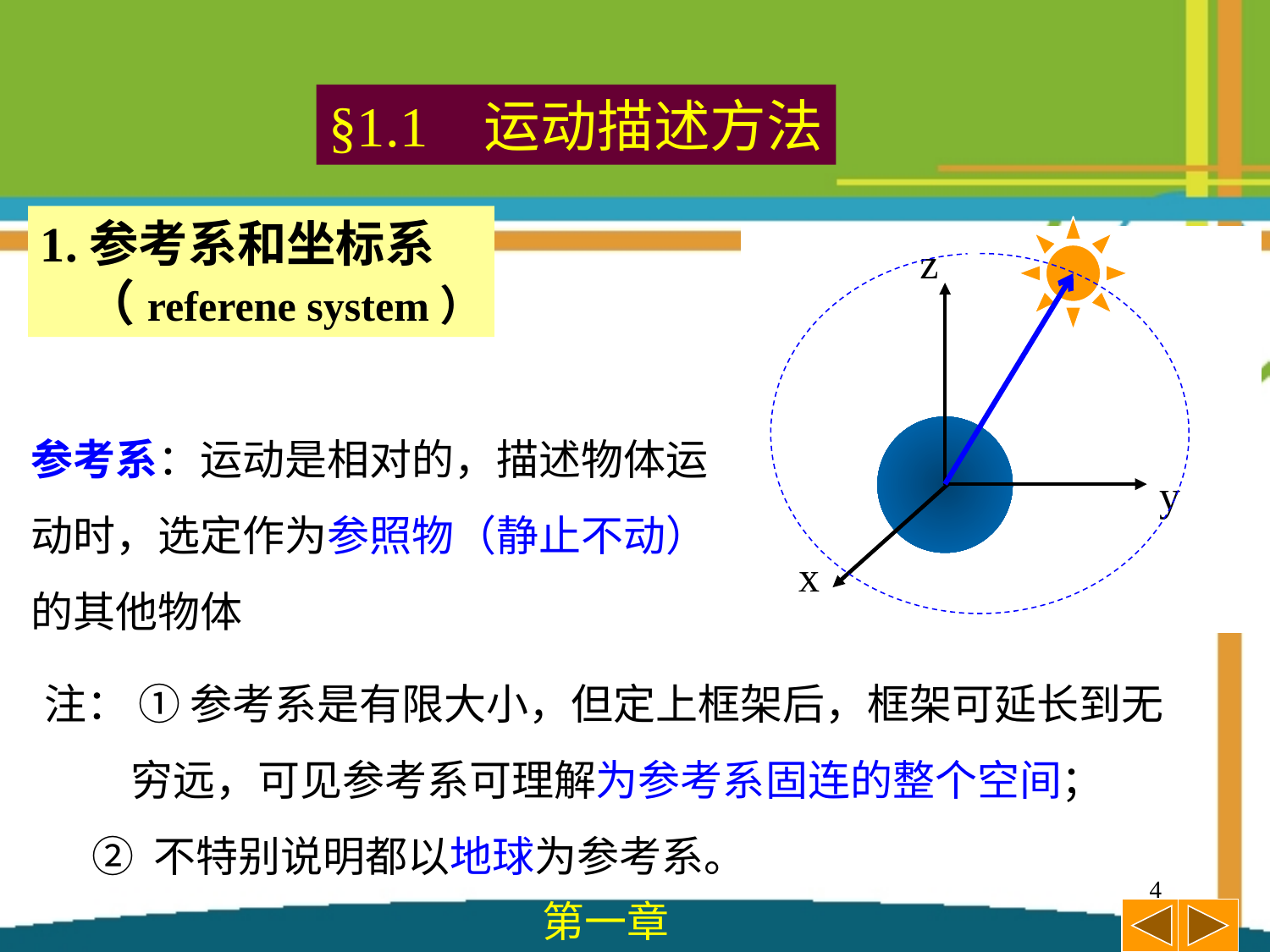

§1.1   运动描述方法
1.参考系和坐标系
   （referene system）

z

参考系：运动是相对的，描述物体运动时，选定作为参照物（静止不动）的其他物体

y
x
注： ① 参考系是有限大小，但定上框架后，框架可延长到无
        穷远，可见参考系可理解为参考系固连的整个空间；
     ② 不特别说明都以地球为参考系。
4
第一章